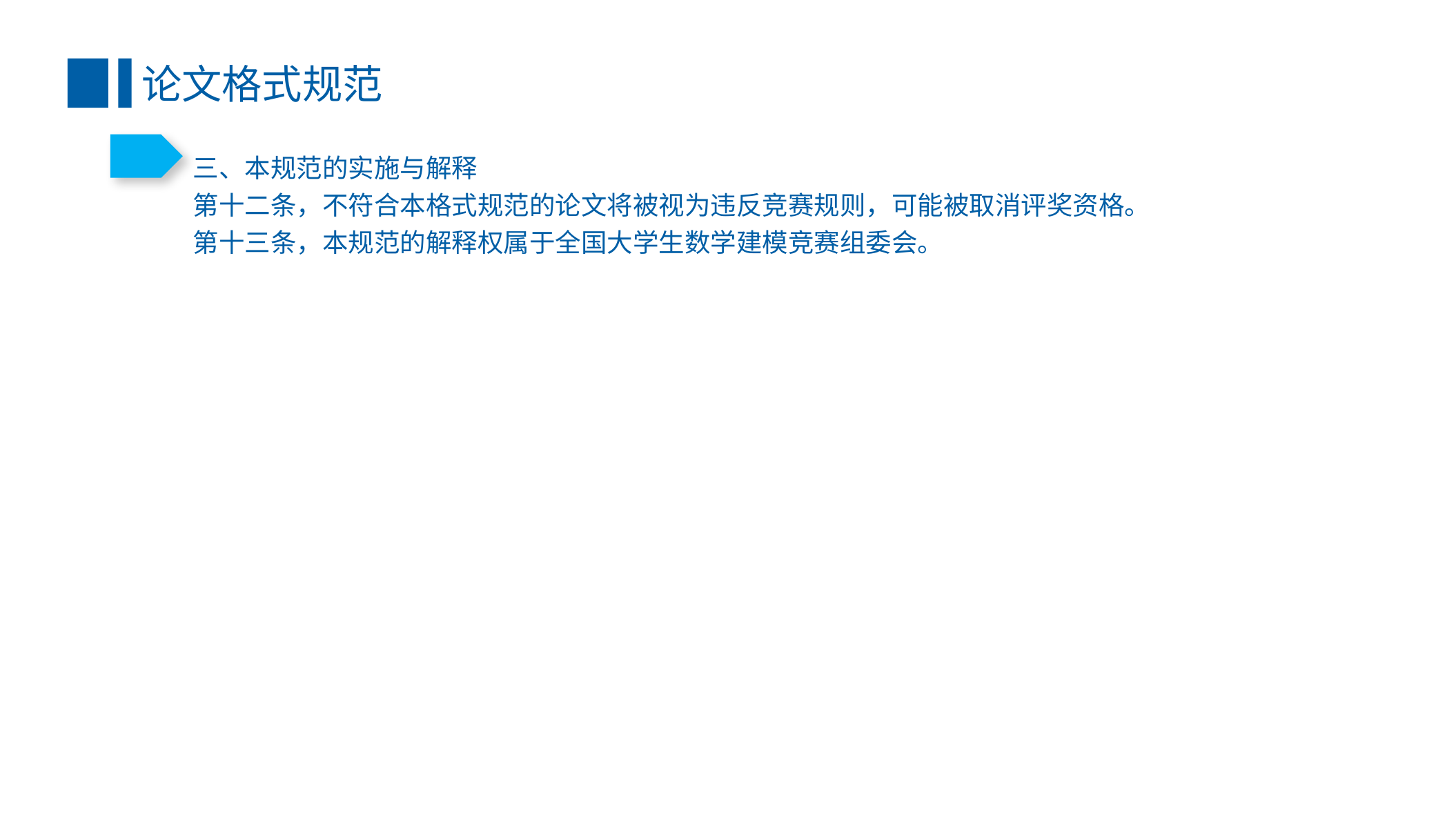

论文格式规范

三、本规范的实施与解释
第十二条，不符合本格式规范的论文将被视为违反竞赛规则，可能被取消评奖资格。
第十三条，本规范的解释权属于全国大学生数学建模竞赛组委会。